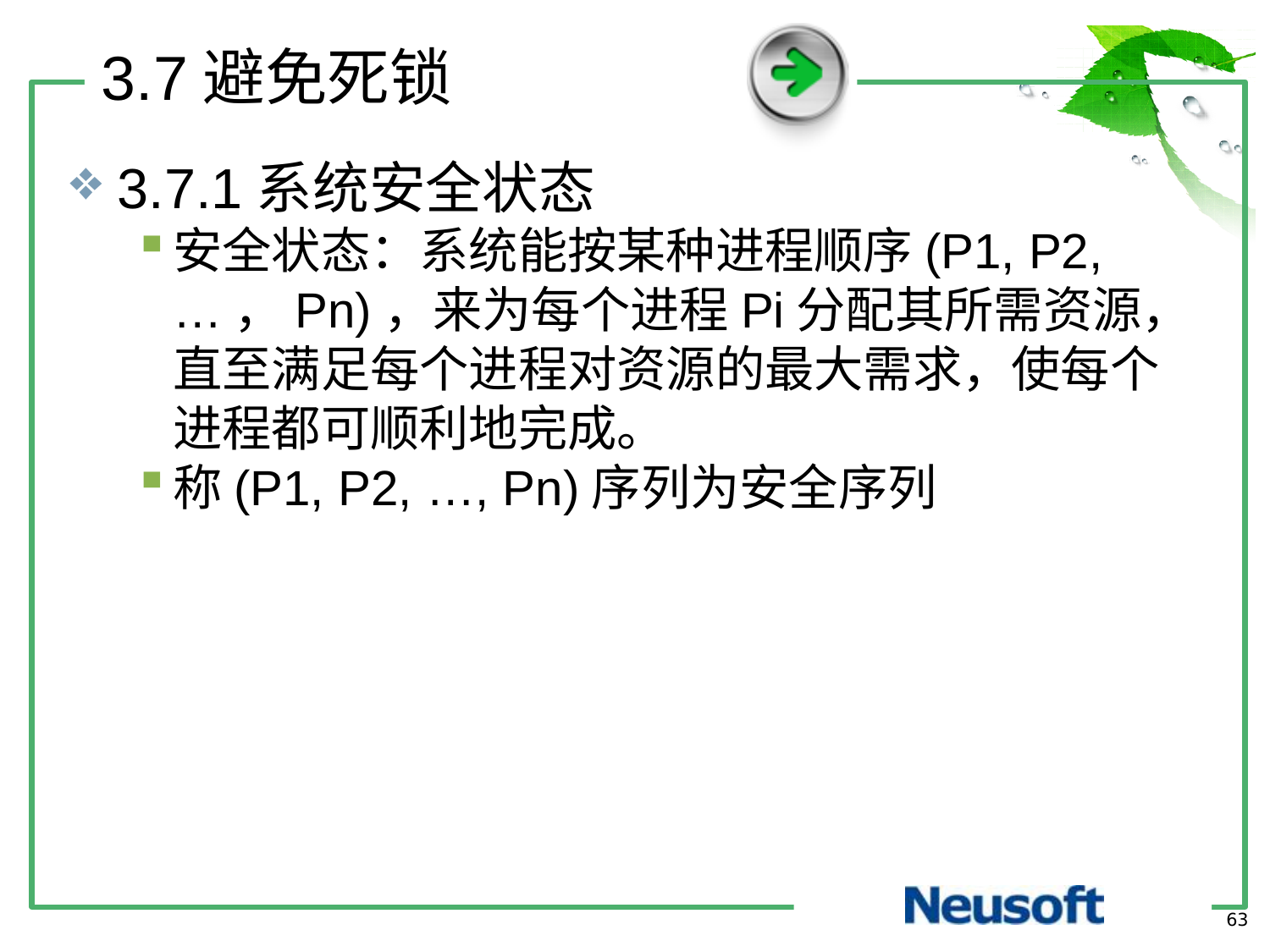

3.7避免死锁
3.7.1系统安全状态
安全状态：系统能按某种进程顺序(P1, P2, …，Pn)，来为每个进程Pi分配其所需资源，直至满足每个进程对资源的最大需求，使每个进程都可顺利地完成。
称(P1, P2, …, Pn)序列为安全序列
63